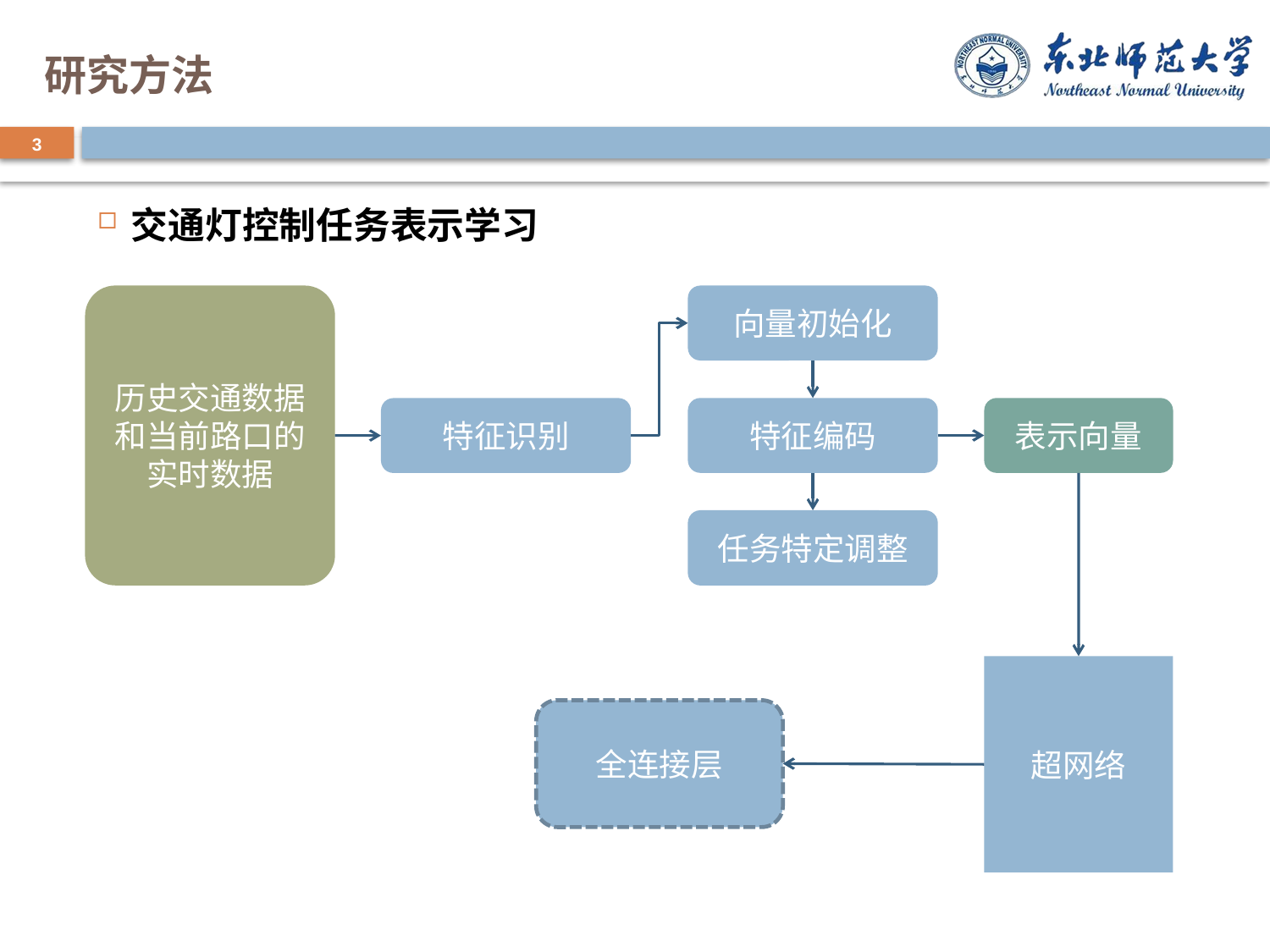

# 研究方法
3
交通灯控制任务表示学习
历史交通数据和当前路口的实时数据
向量初始化
特征编码
表示向量
特征识别
任务特定调整
超网络
全连接层